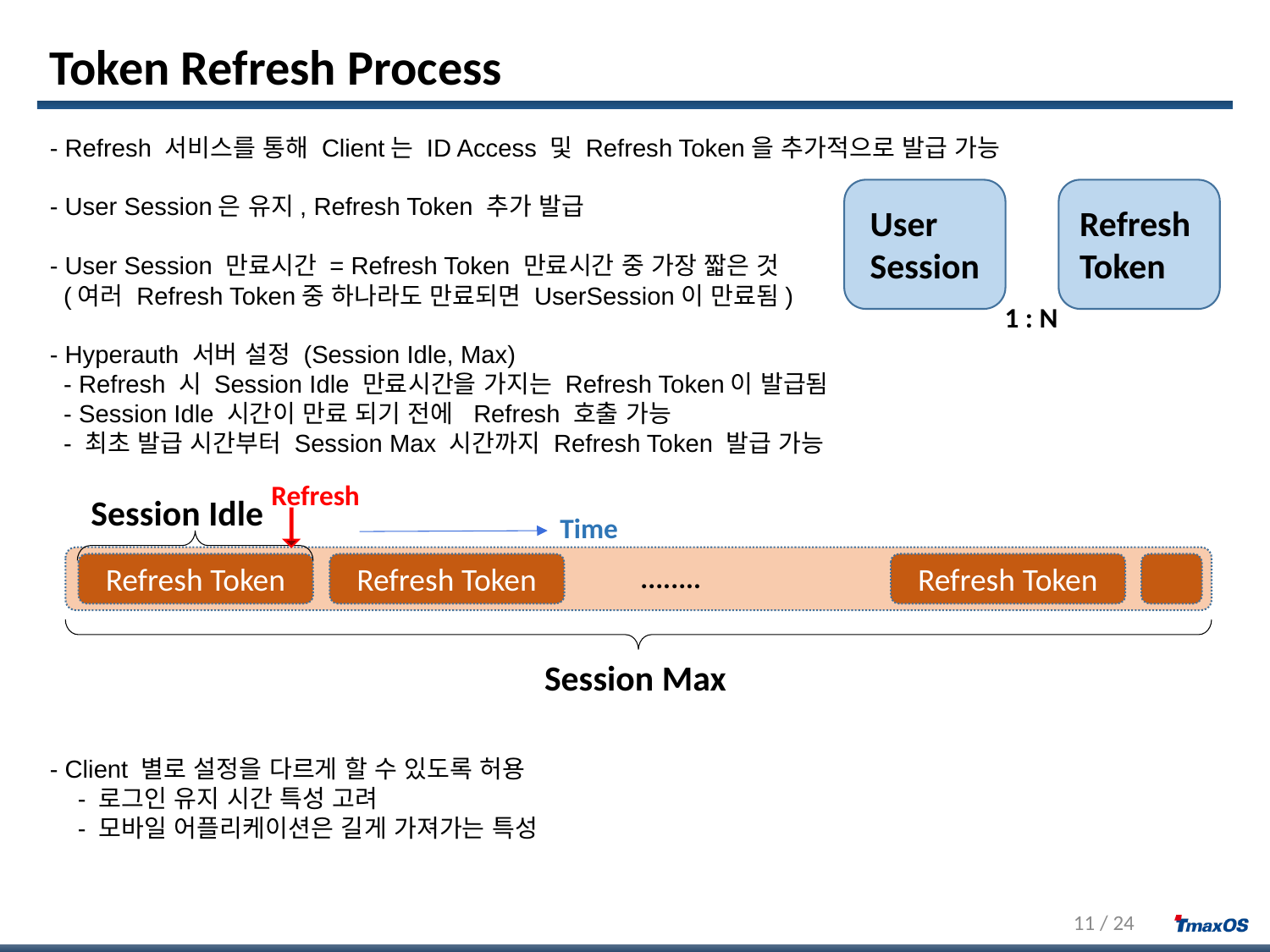

# Token Refresh Process

- Refresh 서비스를 통해 Client는 ID Access 및 Refresh Token을 추가적으로 발급 가능

- User Session은 유지, Refresh Token 추가 발급

- User Session 만료시간 = Refresh Token 만료시간 중 가장 짧은 것
  (여러 Refresh Token중 하나라도 만료되면 UserSession이 만료됨)

- Hyperauth 서버 설정 (Session Idle, Max)
  - Refresh 시 Session Idle 만료시간을 가지는 Refresh Token이 발급됨
  - Session Idle 시간이 만료 되기 전에  Refresh 호출 가능
  - 최초 발급 시간부터 Session Max 시간까지 Refresh Token 발급 가능

- Client 별로 설정을 다르게 할 수 있도록 허용
    - 로그인 유지 시간 특성 고려
    - 모바일 어플리케이션은 길게 가져가는 특성

User
Session
Refresh
Token
1 : N

Refresh
Session Idle
Time

Refresh Token
Refresh Token
........
Refresh Token

Session Max
11 / 24